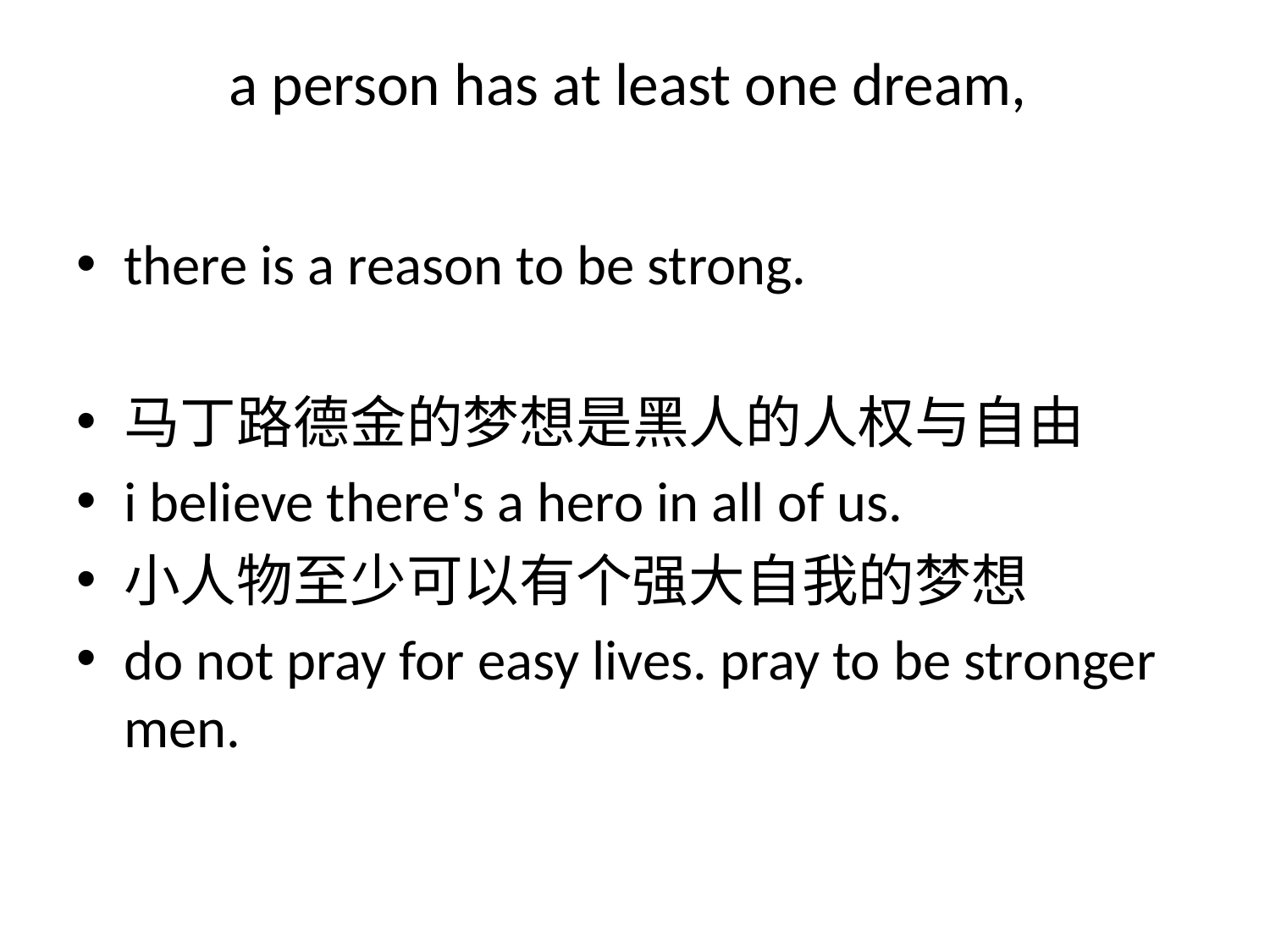

# a person has at least one dream,
there is a reason to be strong.

马丁路德金的梦想是黑人的人权与自由
i believe there's a hero in all of us.
小人物至少可以有个强大自我的梦想
do not pray for easy lives. pray to be stronger men.